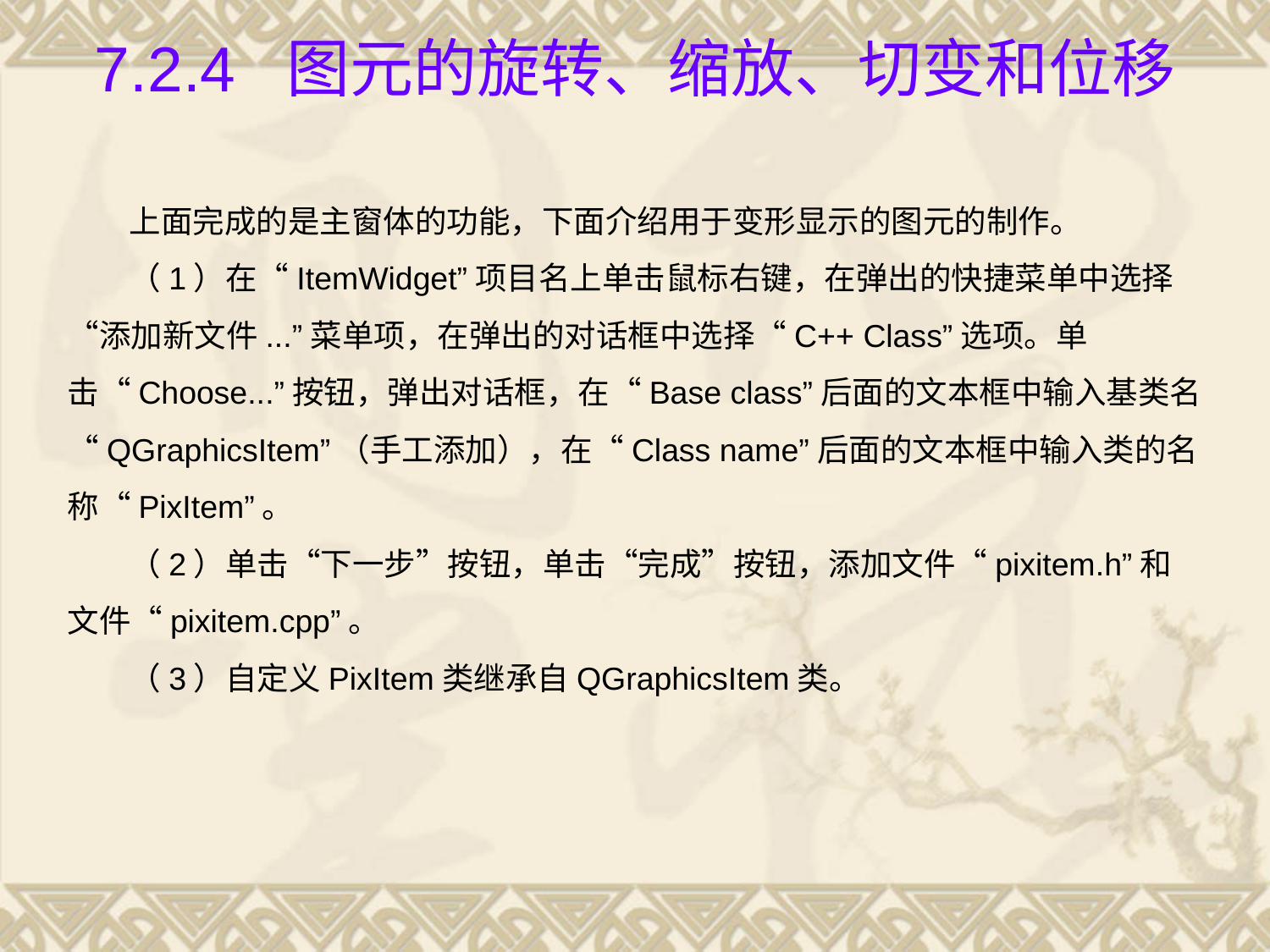

# 7.2.4  图元的旋转、缩放、切变和位移
上面完成的是主窗体的功能，下面介绍用于变形显示的图元的制作。
（1）在“ItemWidget”项目名上单击鼠标右键，在弹出的快捷菜单中选择“添加新文件...”菜单项，在弹出的对话框中选择“C++ Class”选项。单击“Choose...”按钮，弹出对话框，在“Base class”后面的文本框中输入基类名“QGraphicsItem”（手工添加），在“Class name”后面的文本框中输入类的名称“PixItem”。
（2）单击“下一步”按钮，单击“完成”按钮，添加文件“pixitem.h”和文件“pixitem.cpp”。
（3）自定义PixItem类继承自QGraphicsItem类。